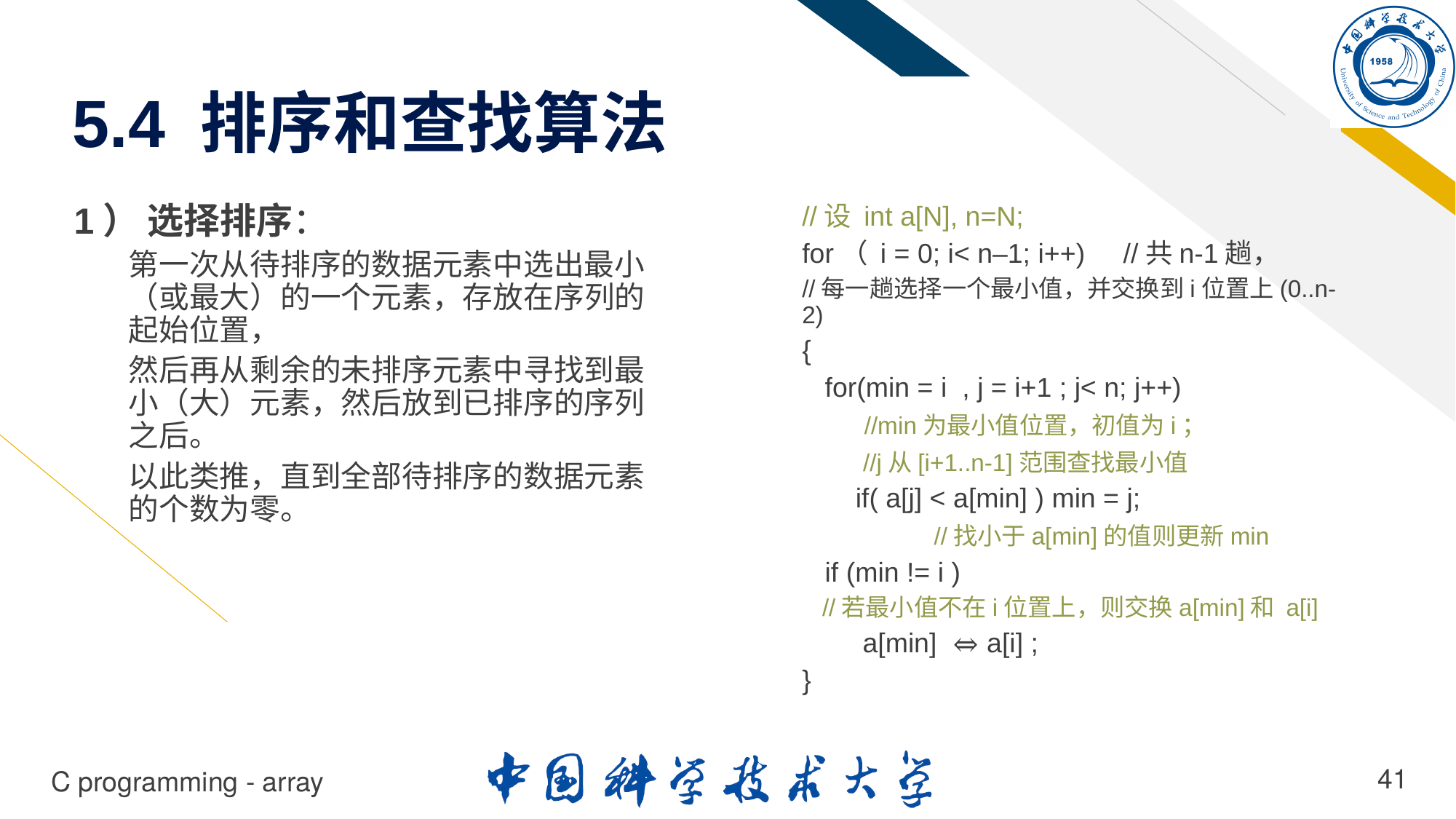

# 5.4 排序和查找算法
1） 选择排序：
第一次从待排序的数据元素中选出最小（或最大）的一个元素，存放在序列的起始位置，
然后再从剩余的未排序元素中寻找到最小（大）元素，然后放到已排序的序列之后。
以此类推，直到全部待排序的数据元素的个数为零。

//设 int a[N], n=N;
for（ i = 0; i< n–1; i++)     //共n-1趟，
//每一趟选择一个最小值，并交换到i位置上(0..n-2)
{
   for(min = i  , j = i+1 ; j< n; j++)
         //min为最小值位置，初值为i；
        //j从[i+1..n-1]范围查找最小值
       if( a[j] < a[min] ) min = j;
   	   //找小于a[min]的值则更新min
   if (min != i )
   //若最小值不在i位置上，则交换a[min]和 a[i]
         a[min]  ⇔ a[i] ;
}

C programming - array
41